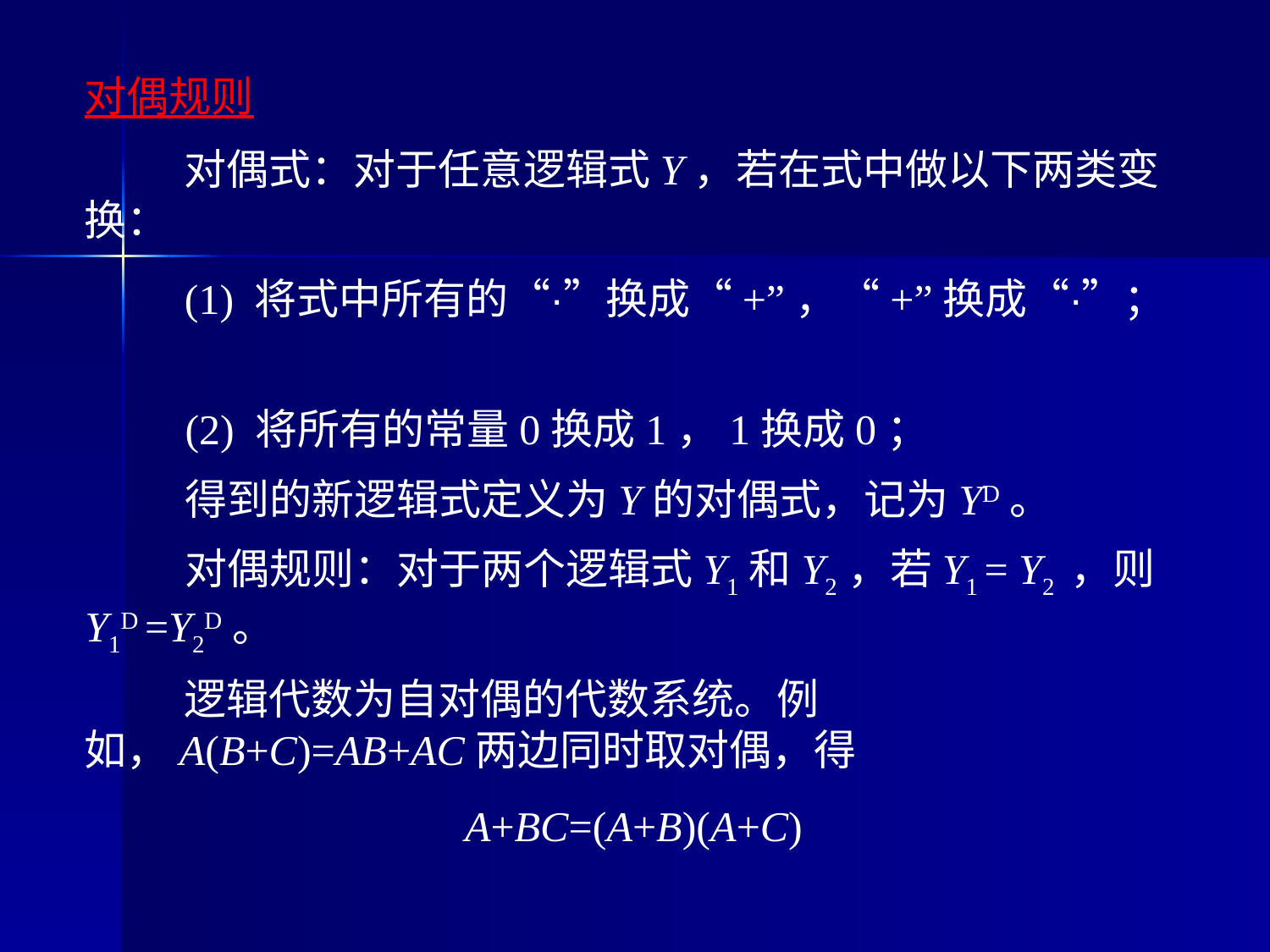

对偶规则
对偶式：对于任意逻辑式Y，若在式中做以下两类变换：
(1) 将式中所有的“∙”换成“+”，“+”换成“∙”；
(2) 将所有的常量0换成1，1换成0；
得到的新逻辑式定义为Y的对偶式，记为YD。
对偶规则：对于两个逻辑式Y1和Y2，若Y1 = Y2 ，则Y1D =Y2D。
逻辑代数为自对偶的代数系统。例如，A(B+C)=AB+AC两边同时取对偶，得
A+BC=(A+B)(A+C)